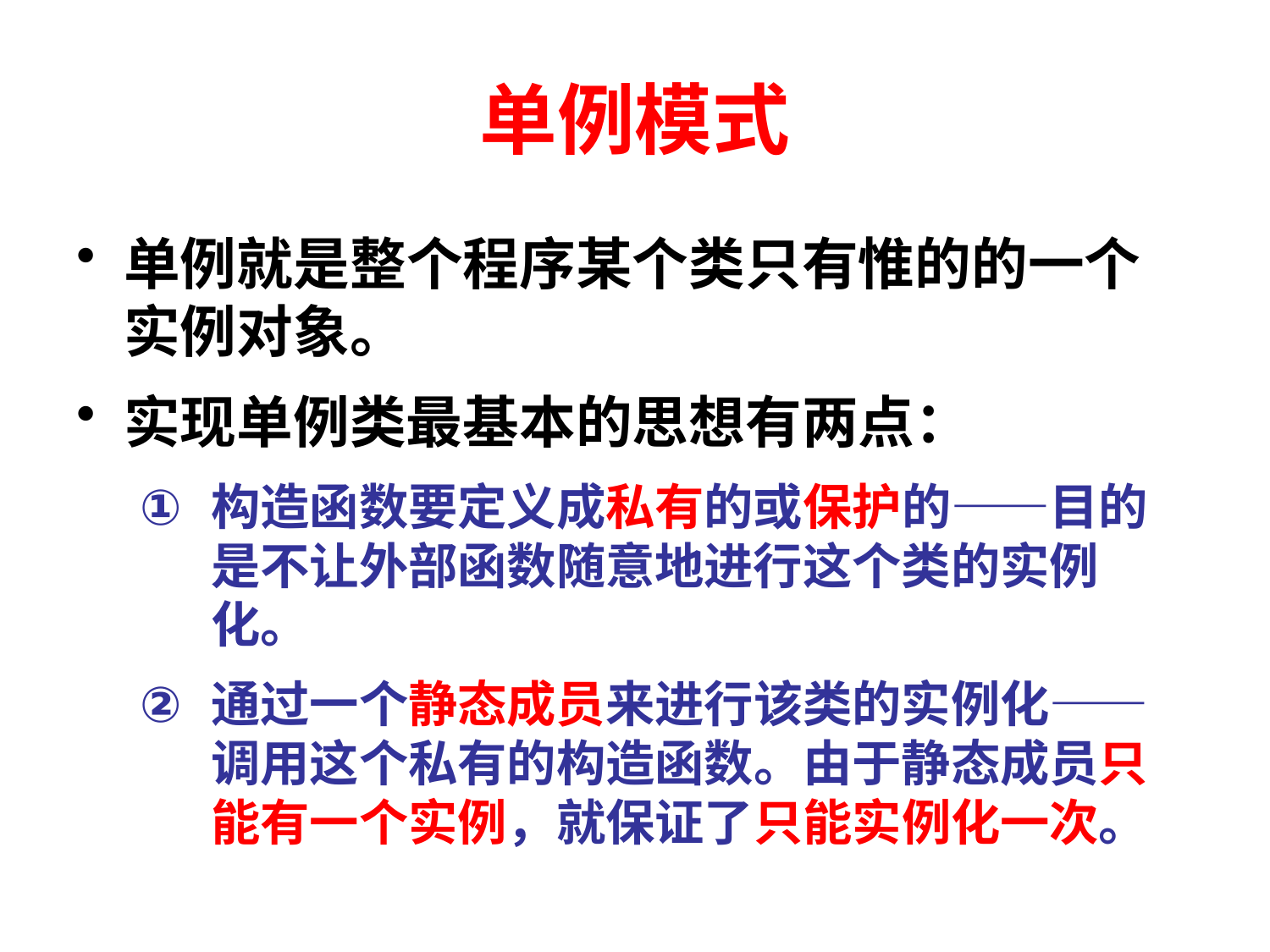

# 单例模式
单例就是整个程序某个类只有惟的的一个实例对象。
实现单例类最基本的思想有两点：
构造函数要定义成私有的或保护的——目的是不让外部函数随意地进行这个类的实例化。
通过一个静态成员来进行该类的实例化——调用这个私有的构造函数。由于静态成员只能有一个实例，就保证了只能实例化一次。